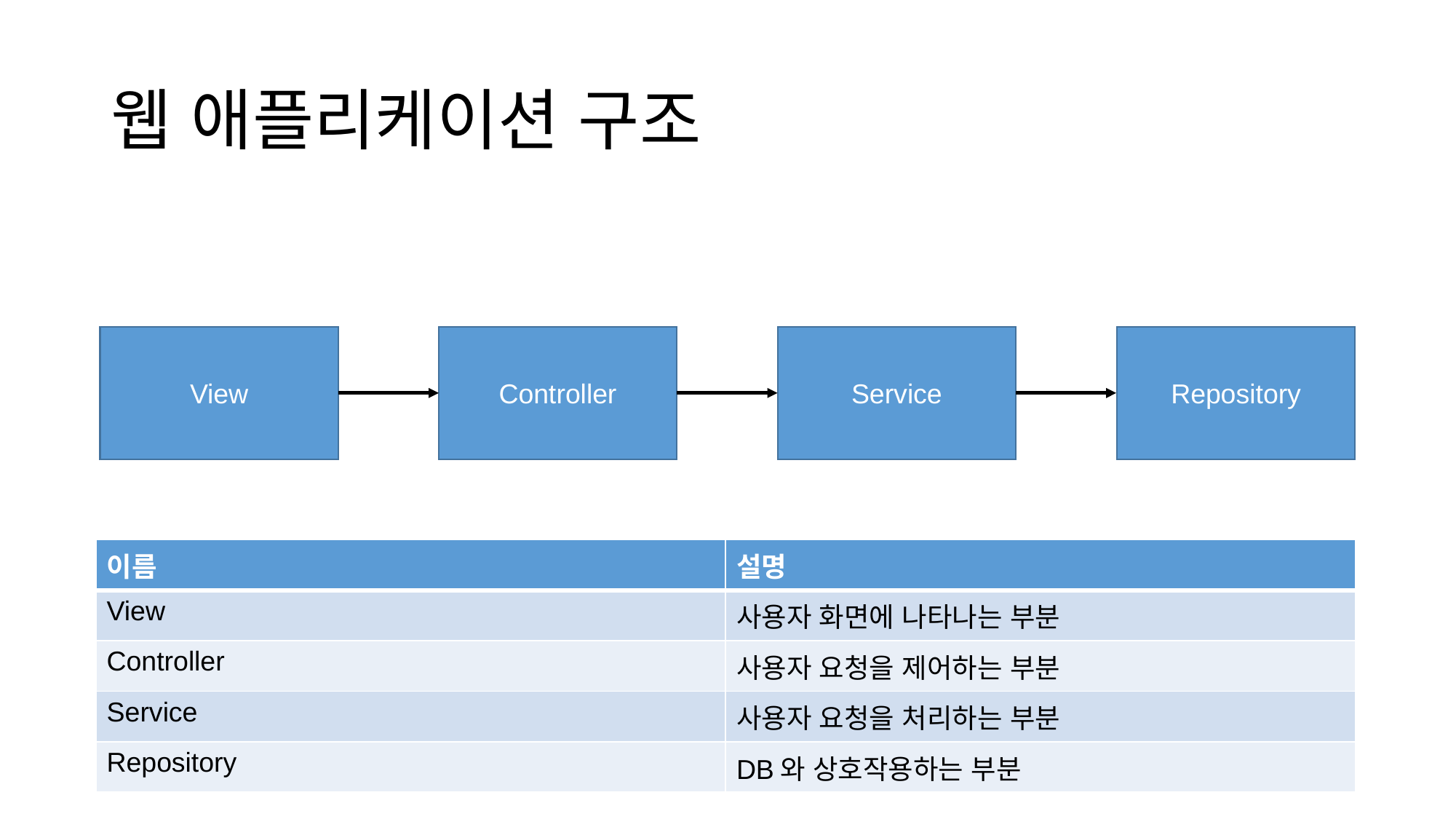

# 웹 애플리케이션 구조
View
Controller
Service
Repository
| 이름 | 설명 |
| --- | --- |
| View | 사용자 화면에 나타나는 부분 |
| Controller | 사용자 요청을 제어하는 부분 |
| Service | 사용자 요청을 처리하는 부분 |
| Repository | DB와 상호작용하는 부분 |